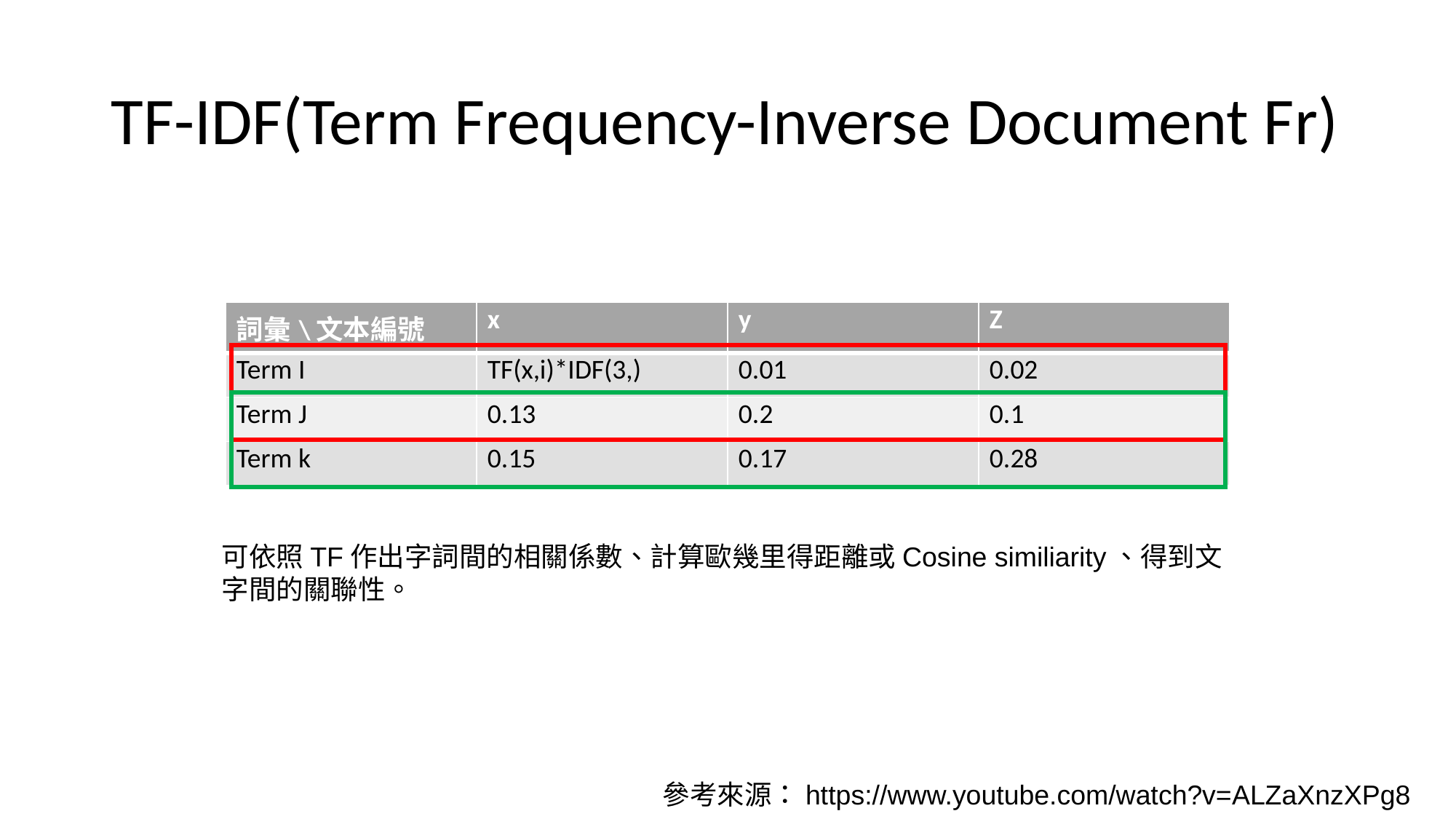

# TF-IDF(Term Frequency-Inverse Document Fr)
| 詞彙\文本編號 | x | y | Z |
| --- | --- | --- | --- |
| Term I | TF(x,i)\*IDF(3,) | 0.01 | 0.02 |
| Term J | 0.13 | 0.2 | 0.1 |
| Term k | 0.15 | 0.17 | 0.28 |

可依照TF作出字詞間的相關係數、計算歐幾里得距離或Cosine similiarity、得到文字間的關聯性。
參考來源：https://www.youtube.com/watch?v=ALZaXnzXPg8